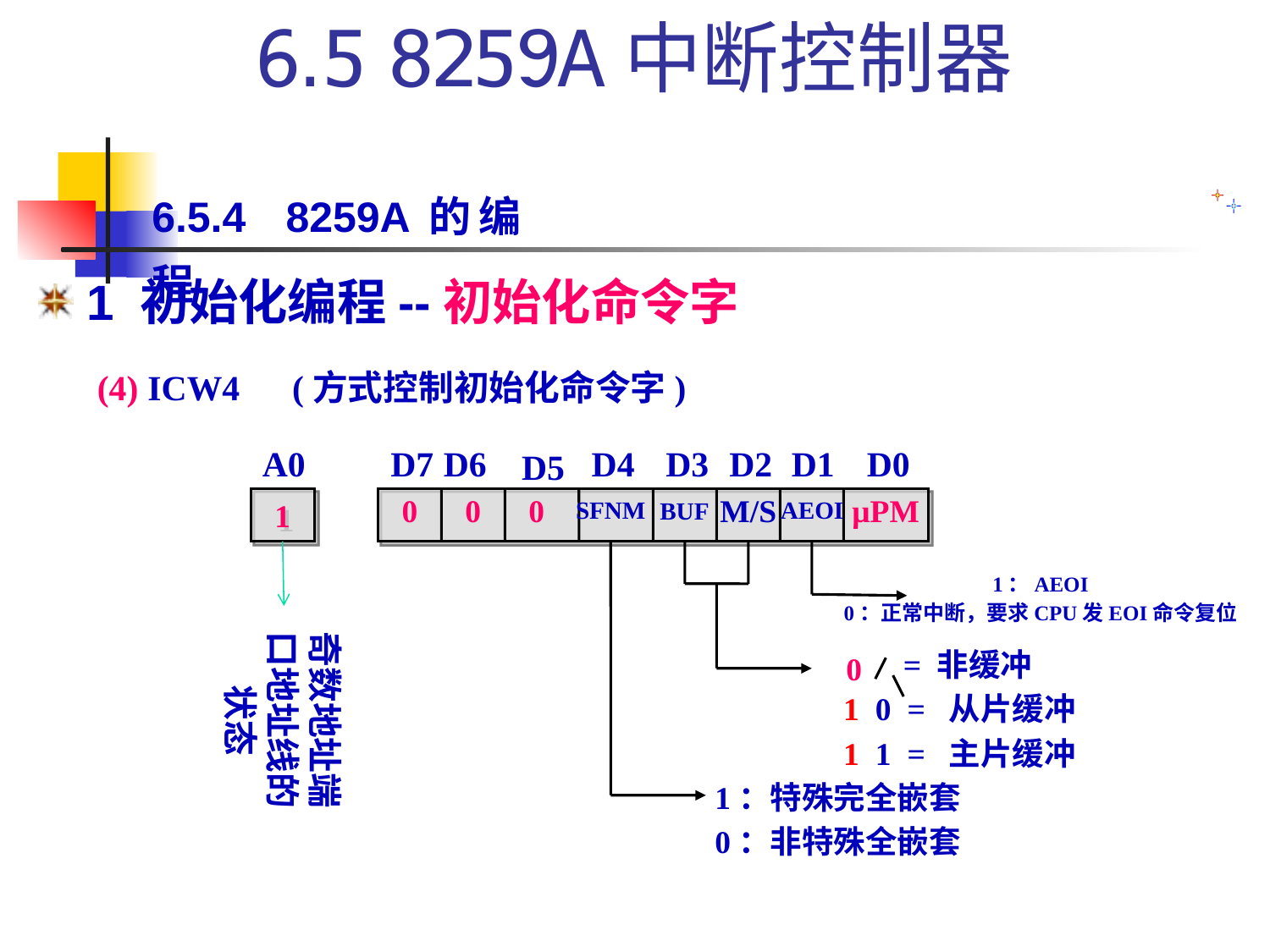

6.5 8259A中断控制器
6.5.4  8259A的编程
 1 初始化编程--初始化命令字
(4) ICW4　(方式控制初始化命令字)
A0
D7
D6
D4
D3
D2
D1
D0
D5
0
0
M/S
μPM
0
1

SFNM

AEOI

BUF

1：AEOI
0：正常中断，要求CPU发EOI命令复位

奇数地址端口地址线的状态
0
  = 非缓冲
1  0  =  从片缓冲
1  1  =  主片缓冲

1：特殊完全嵌套
0：非特殊全嵌套